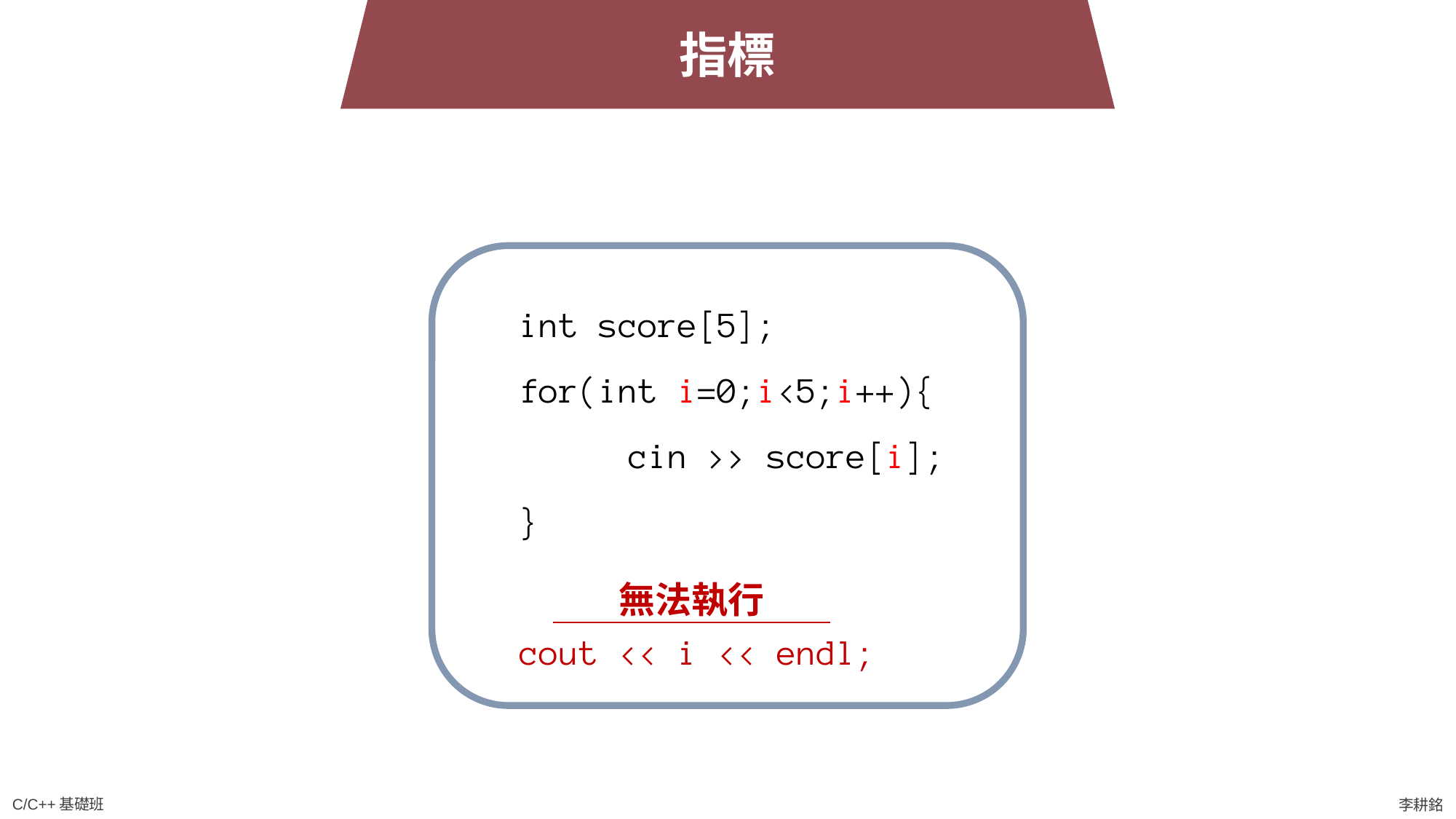

指標
int score[5];
for(int i=0;i<5;i++){
	cin >> score[i];
}

cout << i << endl;
無法執行
C/C++基礎班
李耕銘